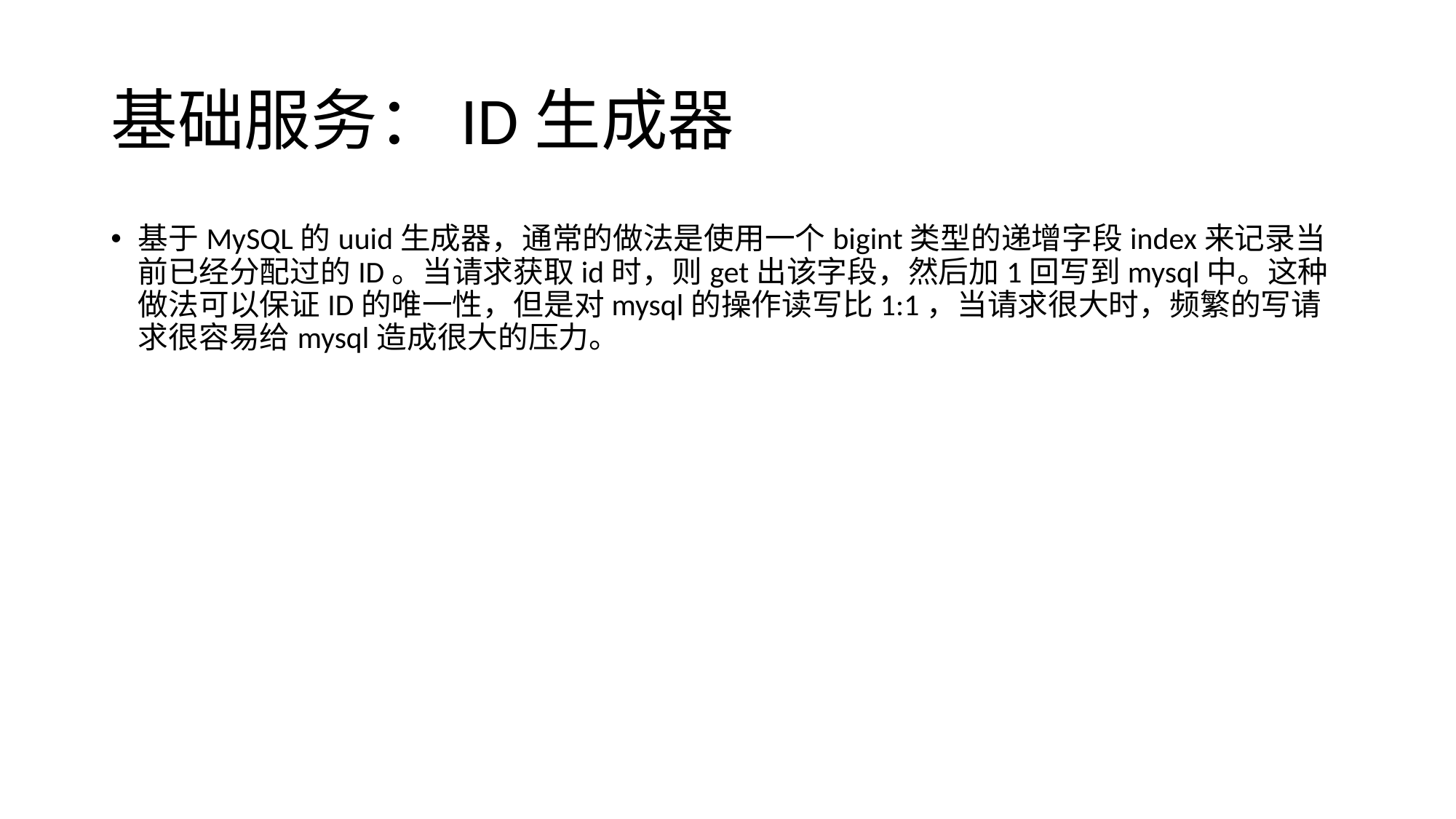

# 基础服务：ID生成器
基于MySQL的uuid生成器，通常的做法是使用一个bigint类型的递增字段index来记录当前已经分配过的ID。当请求获取id时，则get出该字段，然后加1回写到mysql中。这种做法可以保证ID的唯一性，但是对mysql的操作读写比1:1，当请求很大时，频繁的写请求很容易给mysql造成很大的压力。